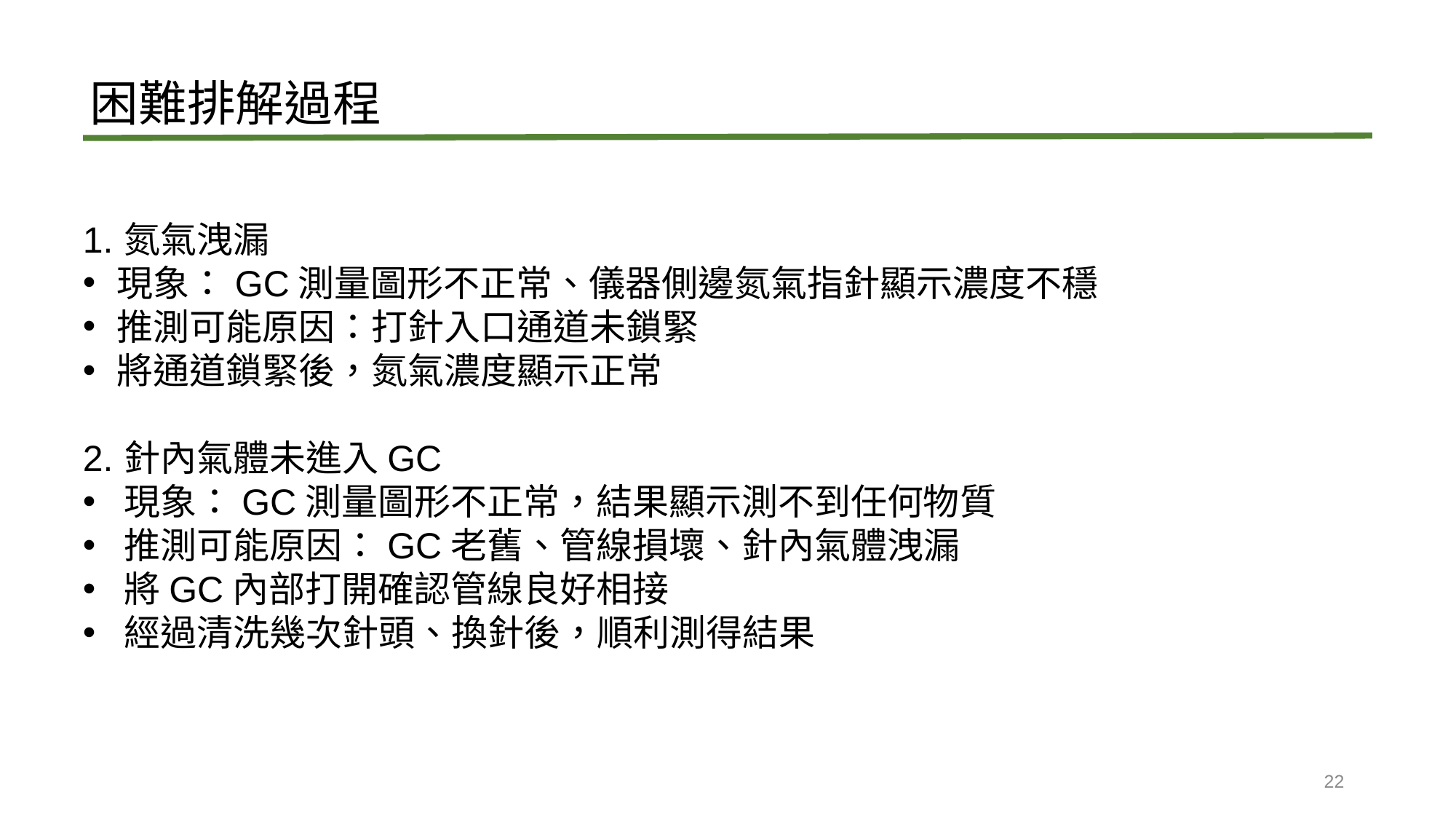

困難排解過程
氮氣洩漏
現象：GC測量圖形不正常、儀器側邊氮氣指針顯示濃度不穩
推測可能原因：打針入口通道未鎖緊
將通道鎖緊後，氮氣濃度顯示正常

針內氣體未進入GC
現象：GC測量圖形不正常，結果顯示測不到任何物質
推測可能原因：GC老舊、管線損壞、針內氣體洩漏
將GC內部打開確認管線良好相接
經過清洗幾次針頭、換針後，順利測得結果
22